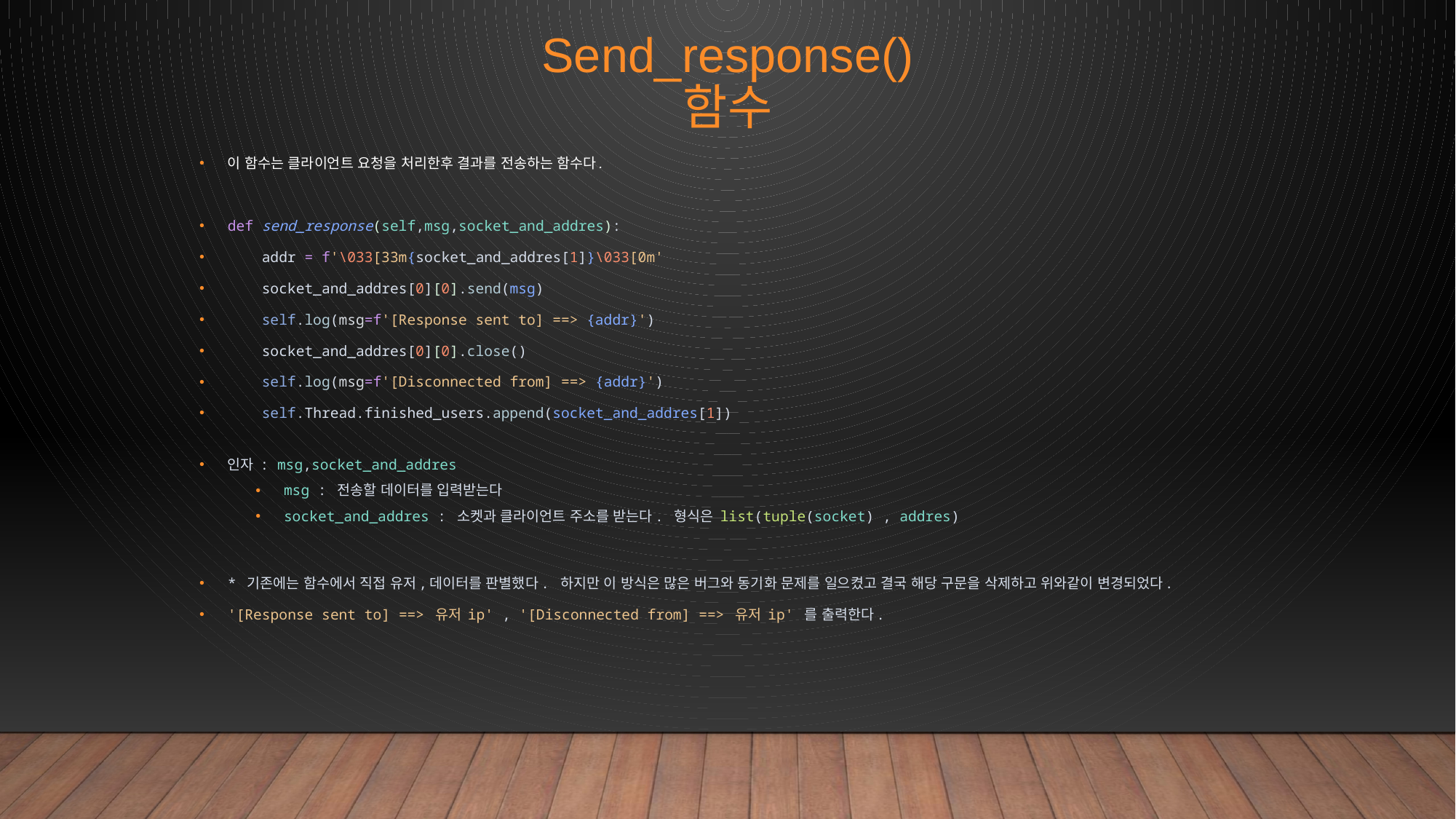

# Send_response() 함수
이 함수는 클라이언트 요청을 처리한후 결과를 전송하는 함수다.

def send_response(self,msg,socket_and_addres):
    addr = f'\033[33m{socket_and_addres[1]}\033[0m'
    socket_and_addres[0][0].send(msg)
    self.log(msg=f'[Response sent to] ==> {addr}')
    socket_and_addres[0][0].close()
    self.log(msg=f'[Disconnected from] ==> {addr}')
    self.Thread.finished_users.append(socket_and_addres[1])
인자 : msg,socket_and_addres
msg : 전송할 데이터를 입력받는다
socket_and_addres : 소켓과 클라이언트 주소를 받는다. 형식은 list(tuple(socket) , addres)

* 기존에는 함수에서 직접 유저,데이터를 판별했다. 하지만 이 방식은 많은 버그와 동기화 문제를 일으켰고 결국 해당 구문을 삭제하고 위와같이 변경되었다.
'[Response sent to] ==> 유저 ip' , '[Disconnected from] ==> 유저 ip' 를 출력한다.